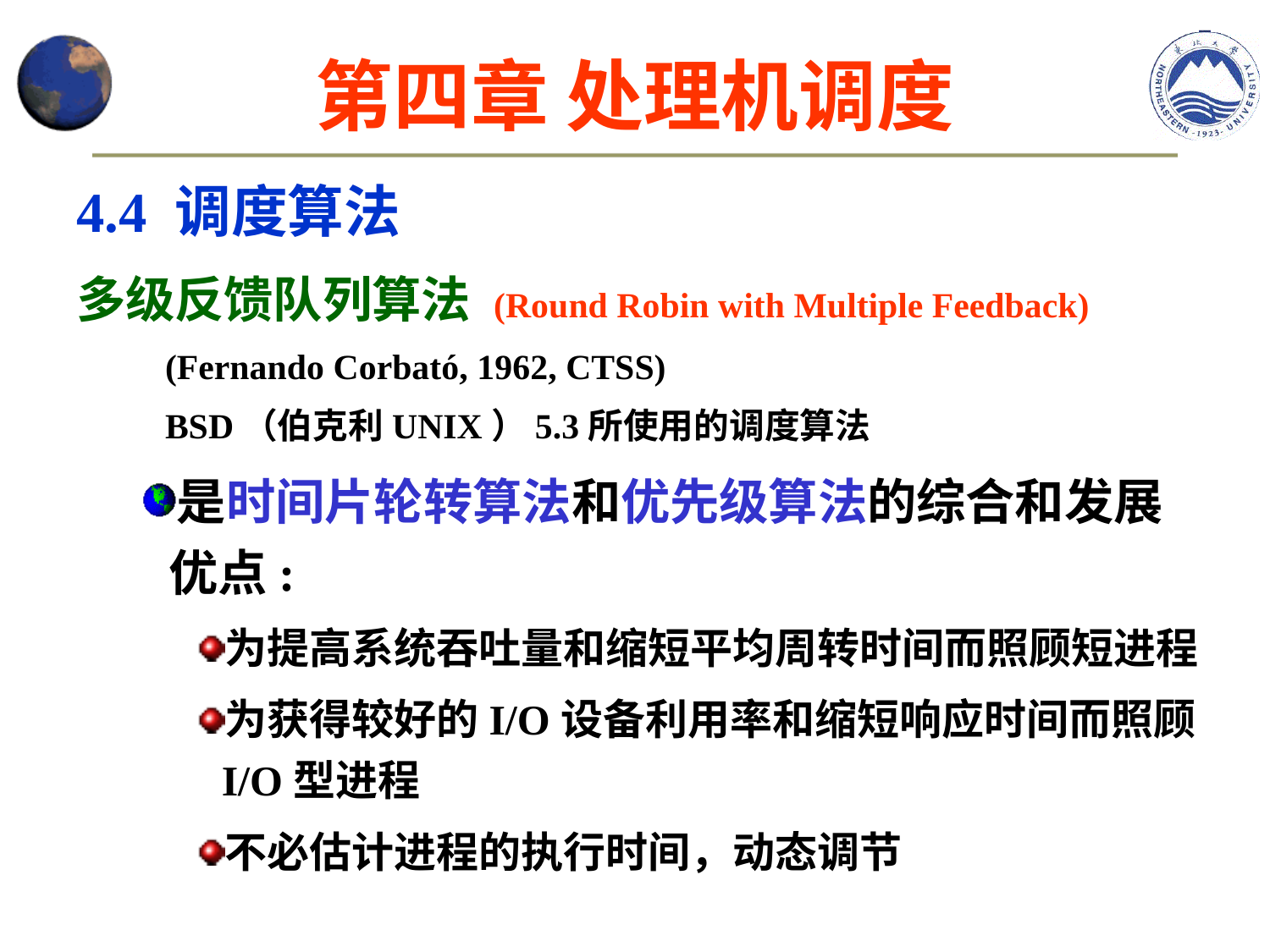

# 第四章 处理机调度
4.4 调度算法
多级反馈队列算法 (Round Robin with Multiple Feedback)
          (Fernando Corbató, 1962, CTSS)
          BSD（伯克利UNIX）5.3所使用的调度算法
是时间片轮转算法和优先级算法的综合和发展优点:
为提高系统吞吐量和缩短平均周转时间而照顾短进程
为获得较好的I/O设备利用率和缩短响应时间而照顾I/O型进程
不必估计进程的执行时间，动态调节